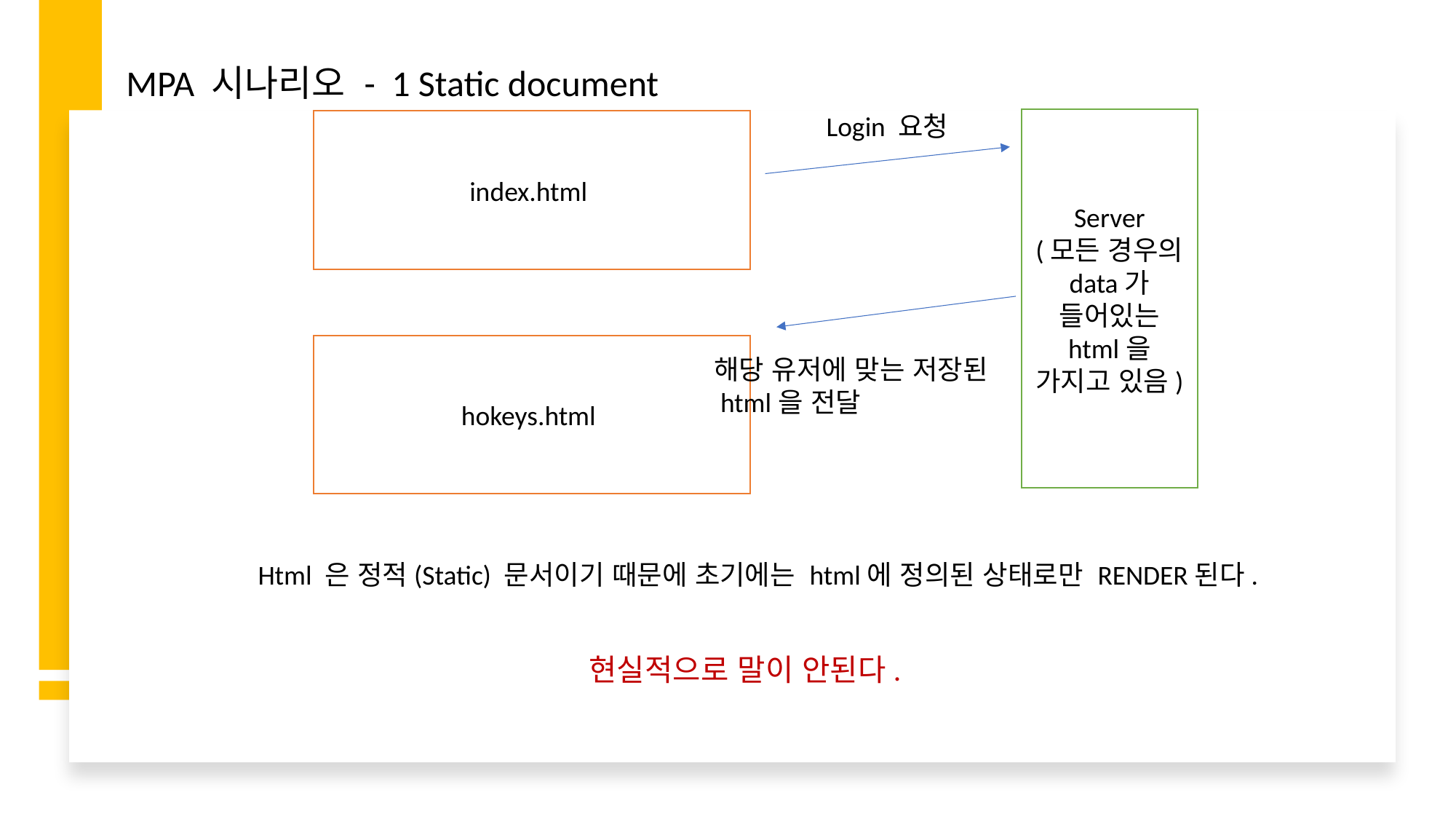

MPA 시나리오 -  1 Static document
Login 요청
Server
(모든 경우의 data가 들어있는 html을 가지고 있음)

index.html

hokeys.html
해당 유저에 맞는 저장된
 html을 전달
Html 은 정적(Static) 문서이기 때문에 초기에는 html에 정의된 상태로만 RENDER된다.
현실적으로 말이 안된다.